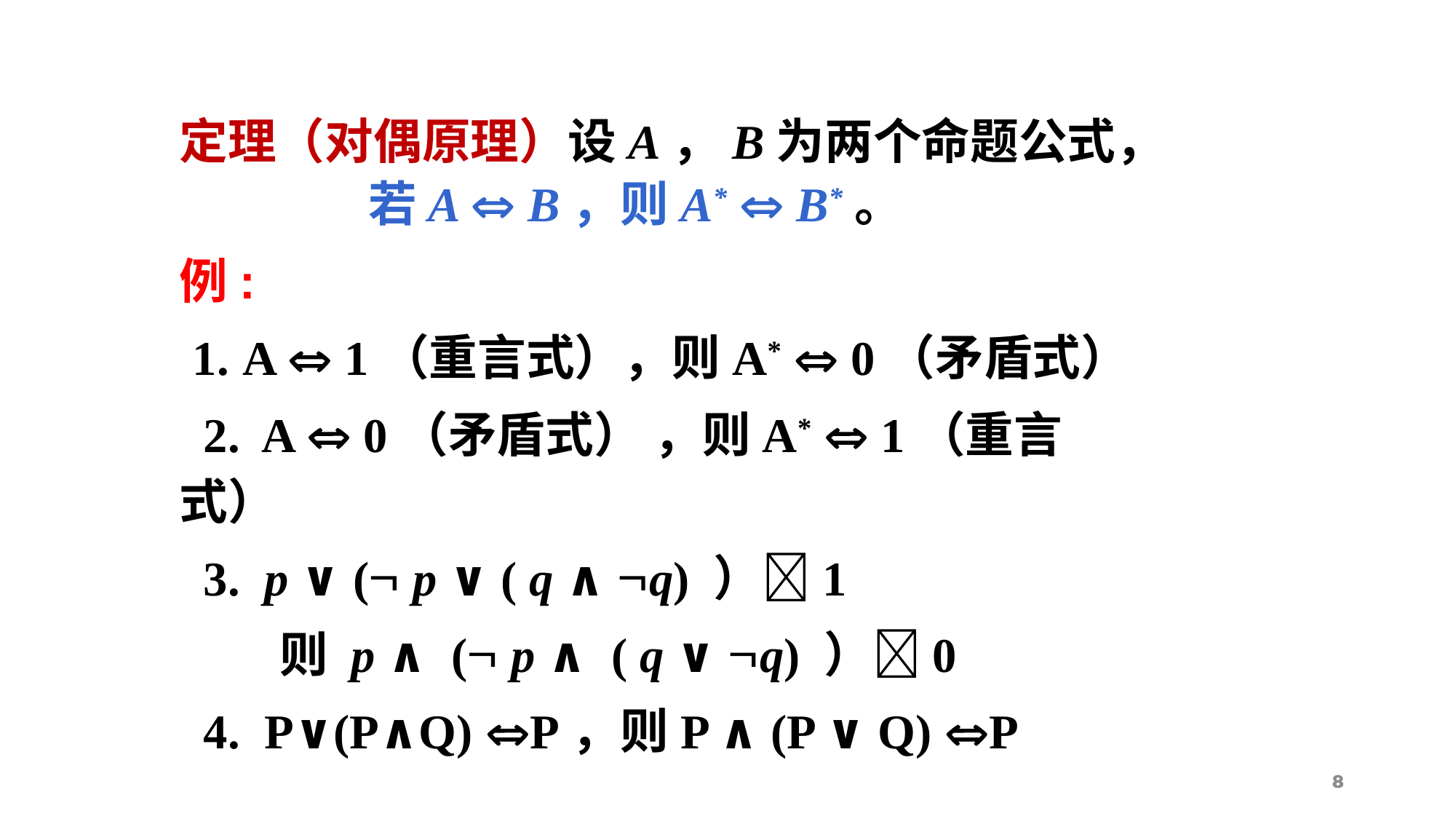

定理（对偶原理）设A，B为两个命题公式，
                若A ⇔ B，则A* ⇔ B*。
例:
 1. A ⇔ 1（重言式），则A* ⇔ 0（矛盾式）
  2.  A ⇔ 0（矛盾式） ，则A* ⇔ 1（重言式）
  3.  p ∨ (¬ p ∨ ( q ∧ ¬q) ）⇔1
        则 p ∧  (¬ p ∧  ( q ∨ ¬q) ）⇔0
  4.  P∨(P∧Q) ⇔P，则P ∧ (P ∨ Q) ⇔P

8